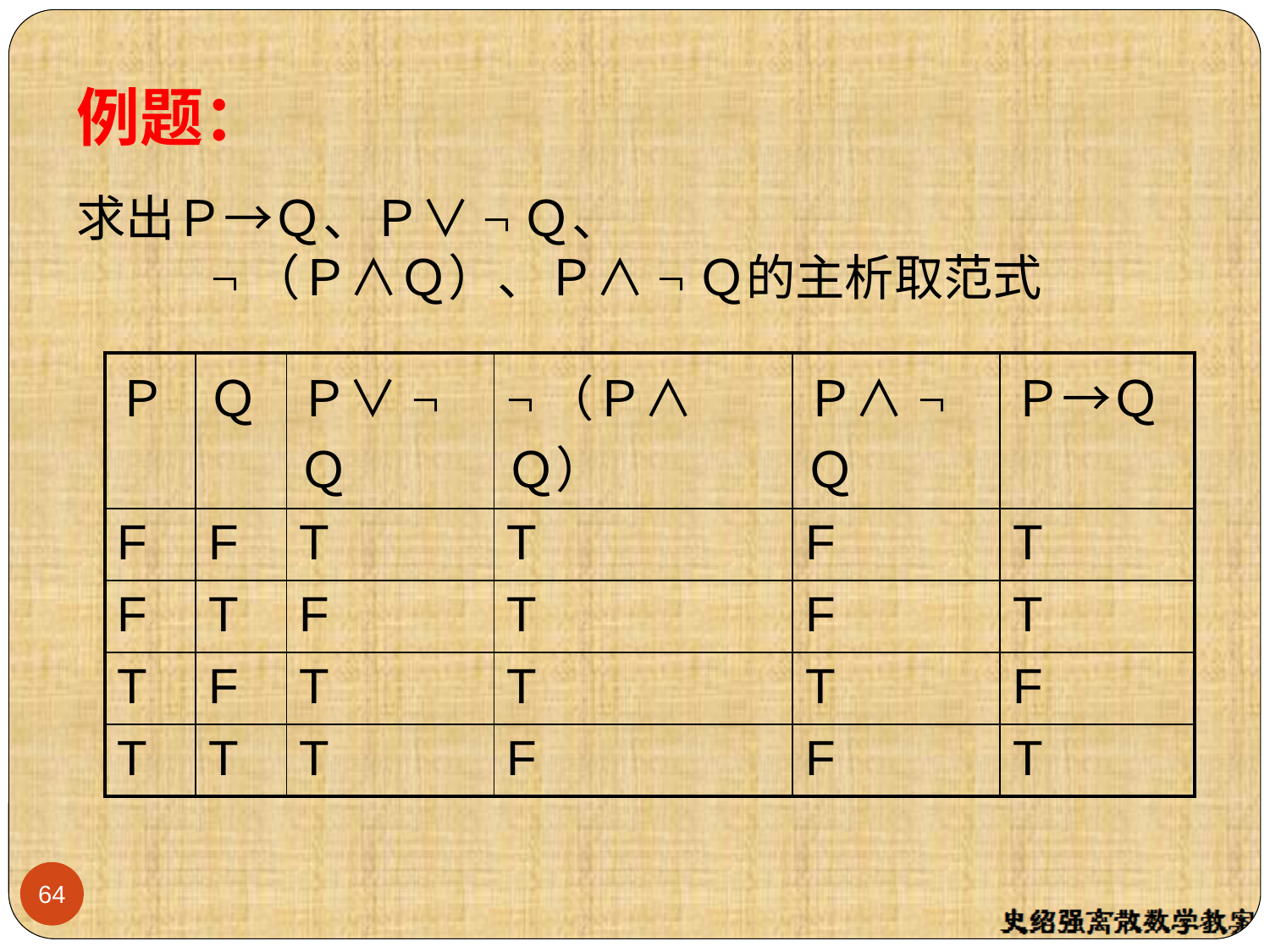

例题：
求出Ｐ→Ｑ、Ｐ∨¬Ｑ、
           ¬（Ｐ∧Ｑ）、Ｐ∧¬Ｑ的主析取范式

| Ｐ | Ｑ | Ｐ∨¬Ｑ | ¬（Ｐ∧Ｑ） | Ｐ∧¬Ｑ | Ｐ→Ｑ |
| --- | --- | --- | --- | --- | --- |
| F | F | T | T | F | T |
| F | T | F | T | F | T |
| T | F | T | T | T | F |
| T | T | T | F | F | T |

64